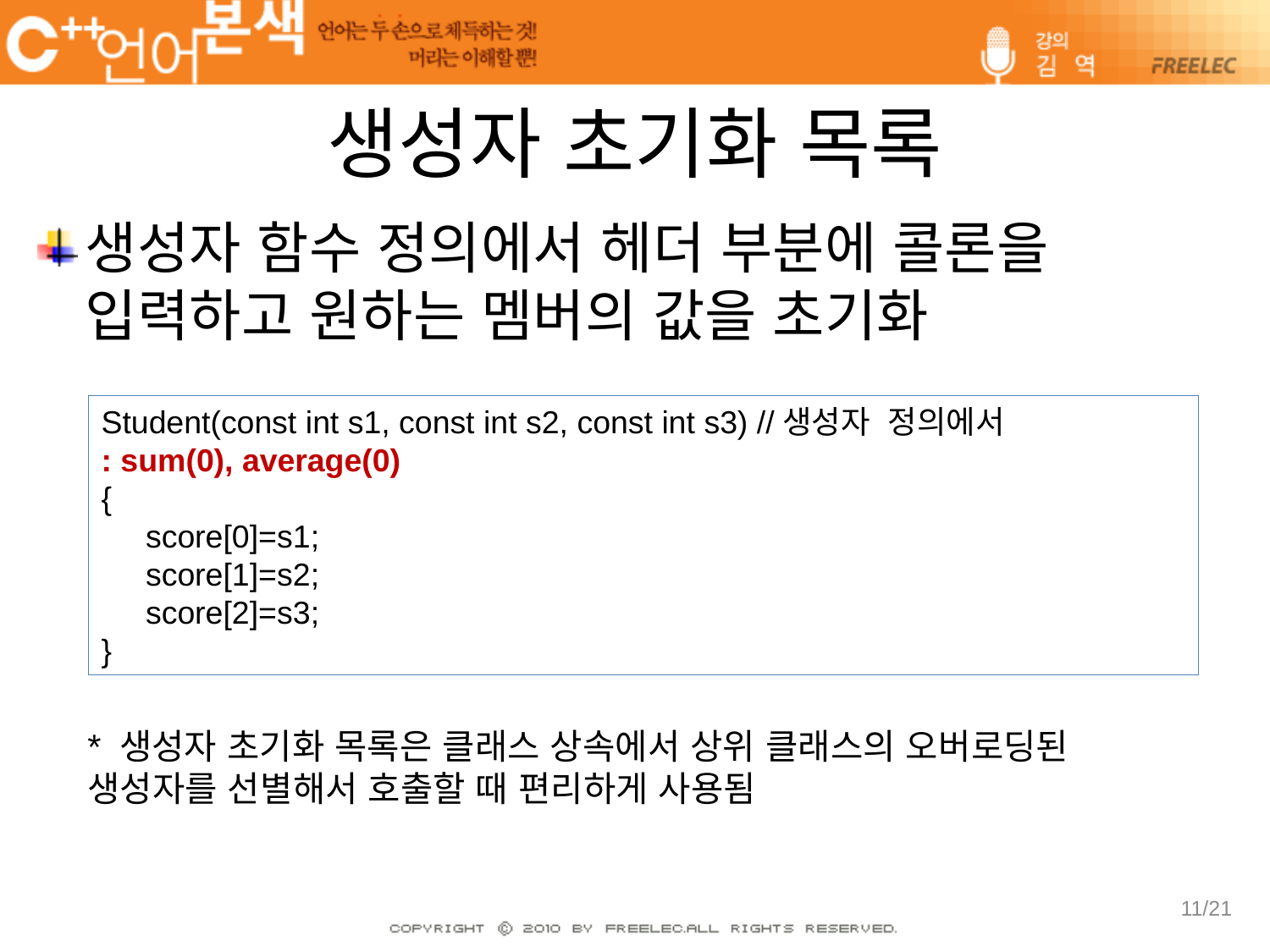

# 생성자 초기화 목록
생성자 함수 정의에서 헤더 부분에 콜론을 입력하고 원하는 멤버의 값을 초기화

Student(const int s1, const int s2, const int s3) //생성자  정의에서
: sum(0), average(0)
{
     score[0]=s1;
     score[1]=s2;
     score[2]=s3;
}
* 생성자 초기화 목록은 클래스 상속에서 상위 클래스의 오버로딩된 생성자를 선별해서 호출할 때 편리하게 사용됨
11/21